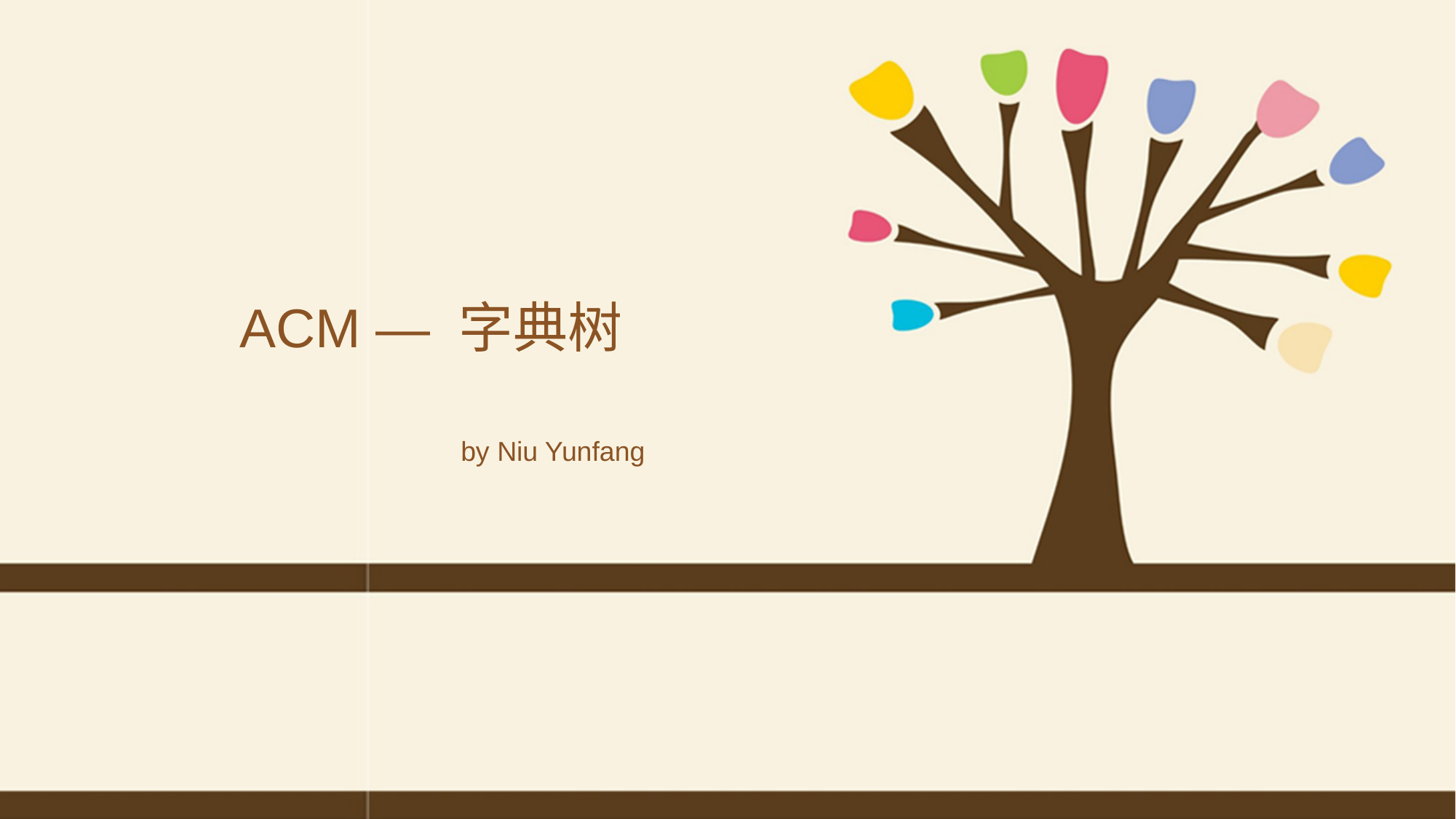

# ACM — 字典树
by Niu Yunfang